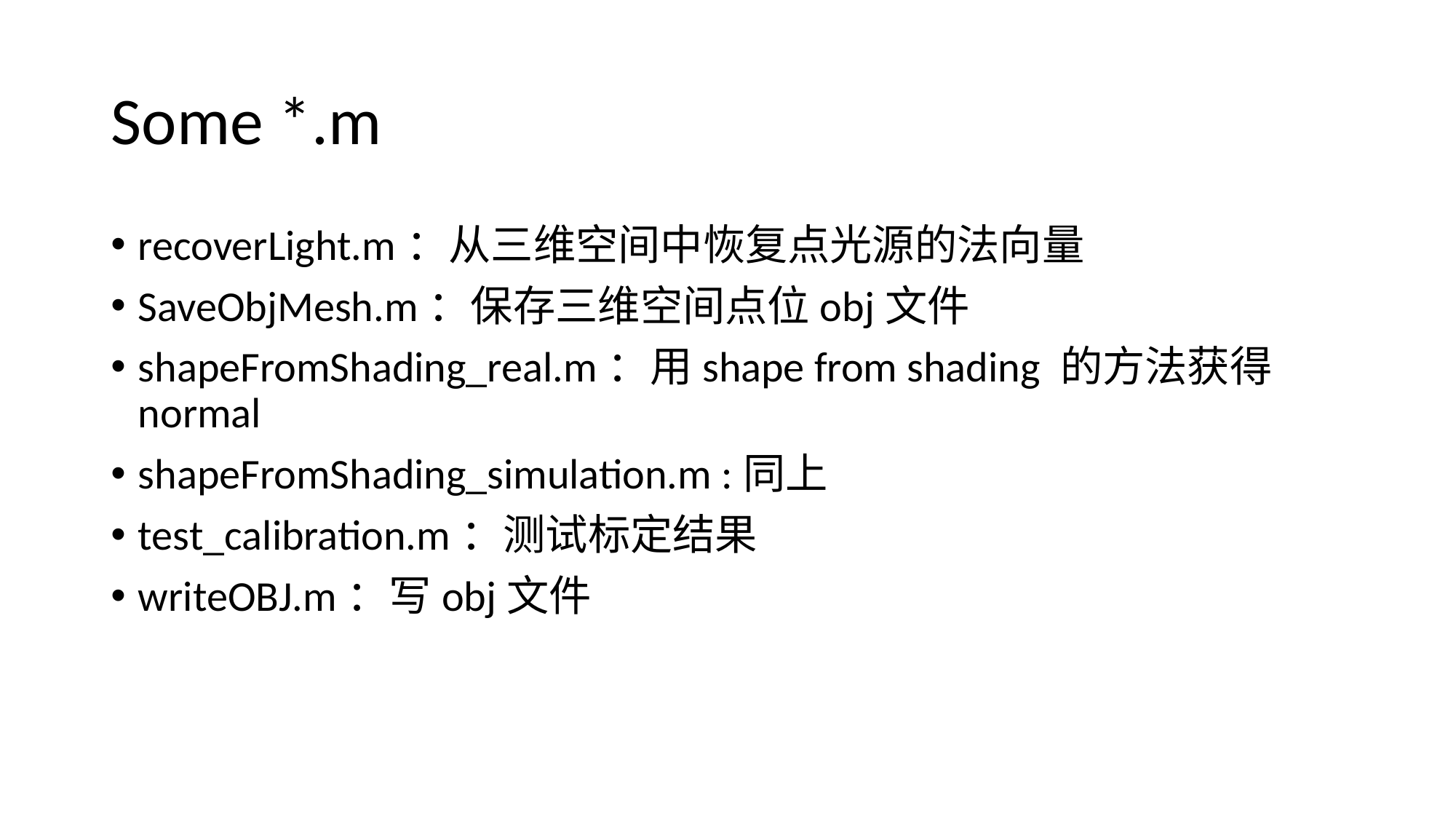

# Some *.m
recoverLight.m：从三维空间中恢复点光源的法向量
SaveObjMesh.m：保存三维空间点位obj文件
shapeFromShading_real.m：用shape from shading 的方法获得normal
shapeFromShading_simulation.m :同上
test_calibration.m：测试标定结果
writeOBJ.m：写obj文件